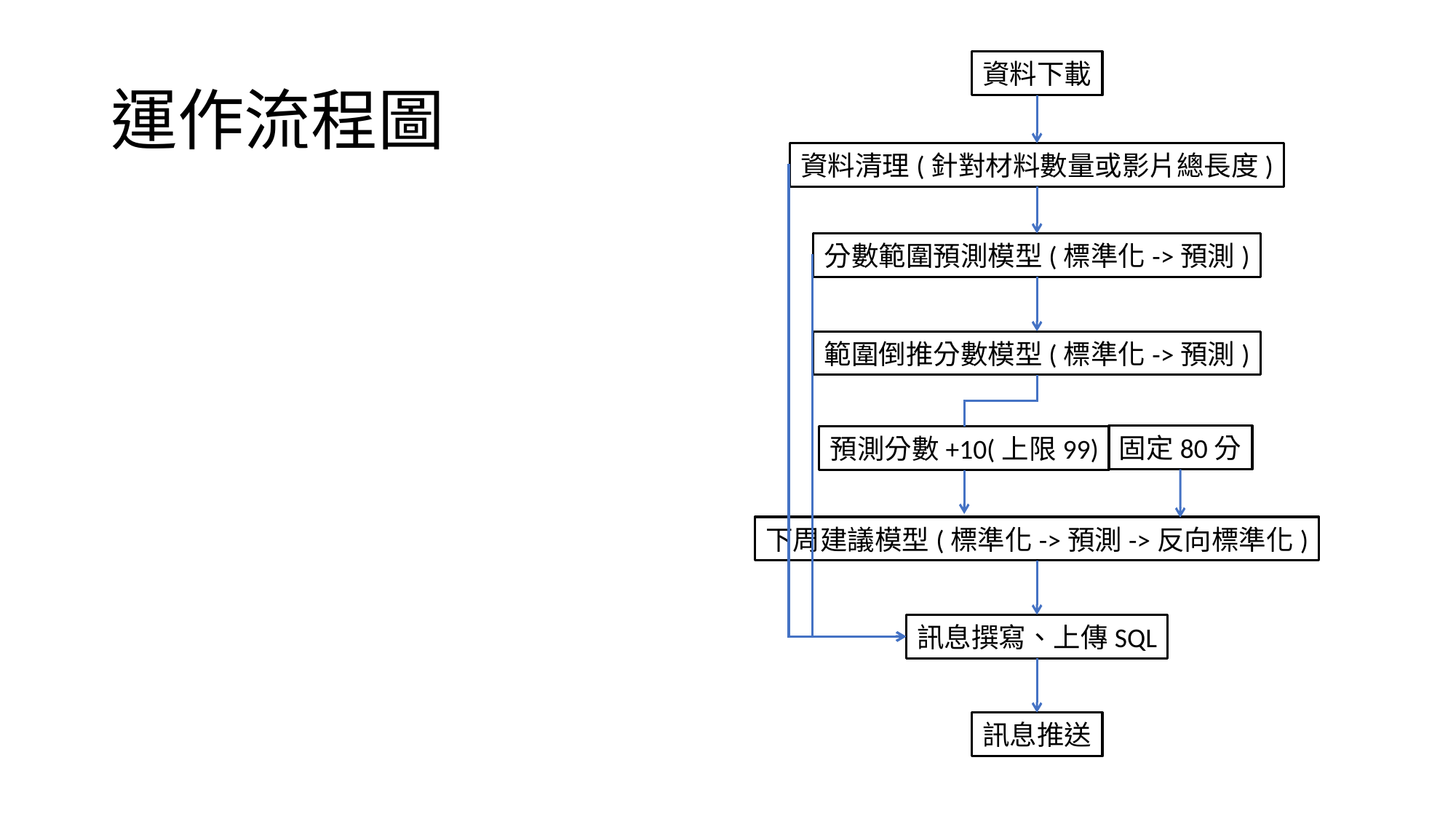

# 運作流程圖
資料下載
資料清理(針對材料數量或影片總長度)
分數範圍預測模型(標準化->預測)
範圍倒推分數模型(標準化->預測)
固定80分
預測分數+10(上限99)
下周建議模型(標準化->預測->反向標準化)
訊息撰寫、上傳SQL
訊息推送